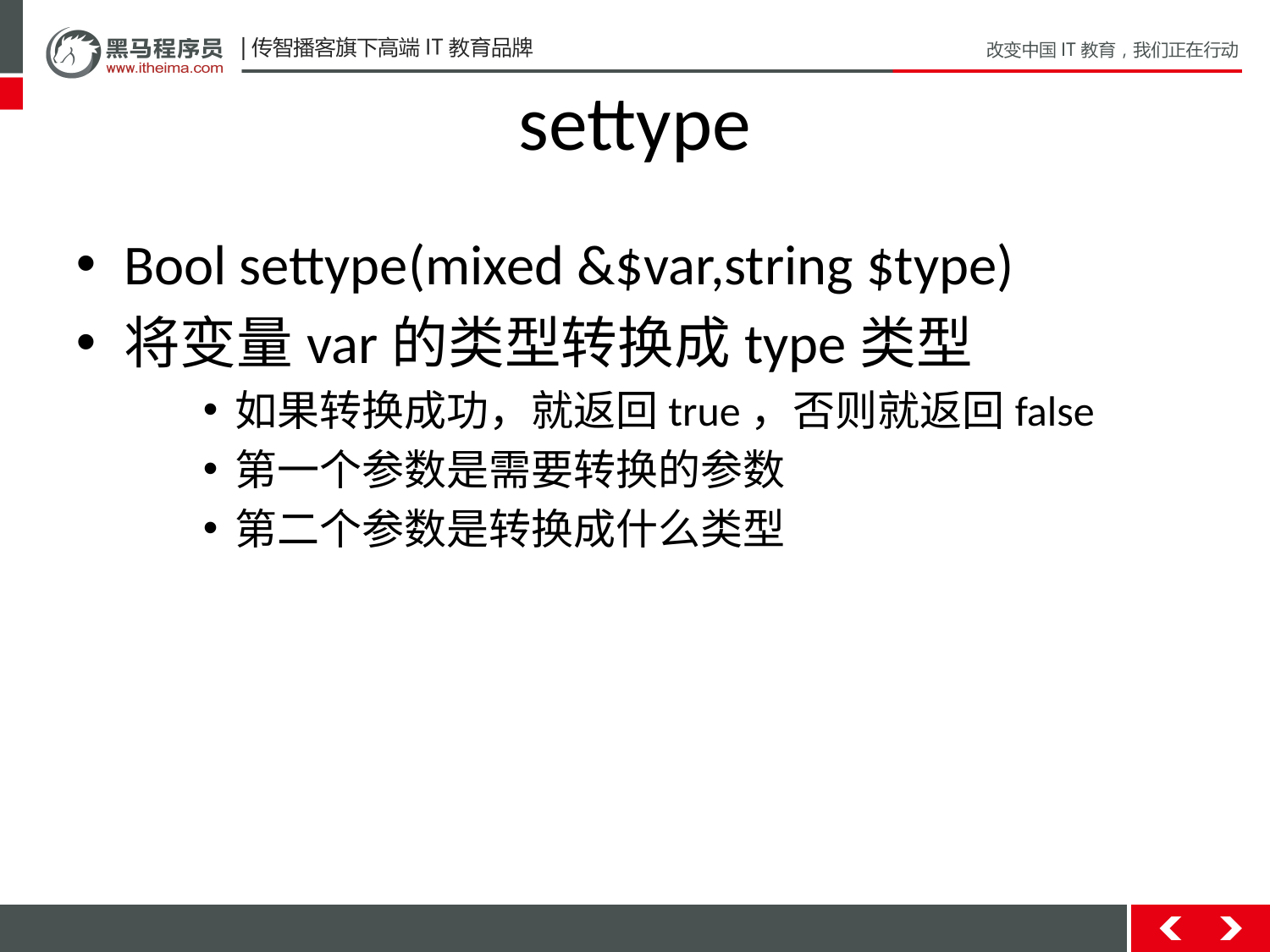

# settype
Bool settype(mixed &$var,string $type)
将变量var的类型转换成type类型
如果转换成功，就返回true，否则就返回false
第一个参数是需要转换的参数
第二个参数是转换成什么类型